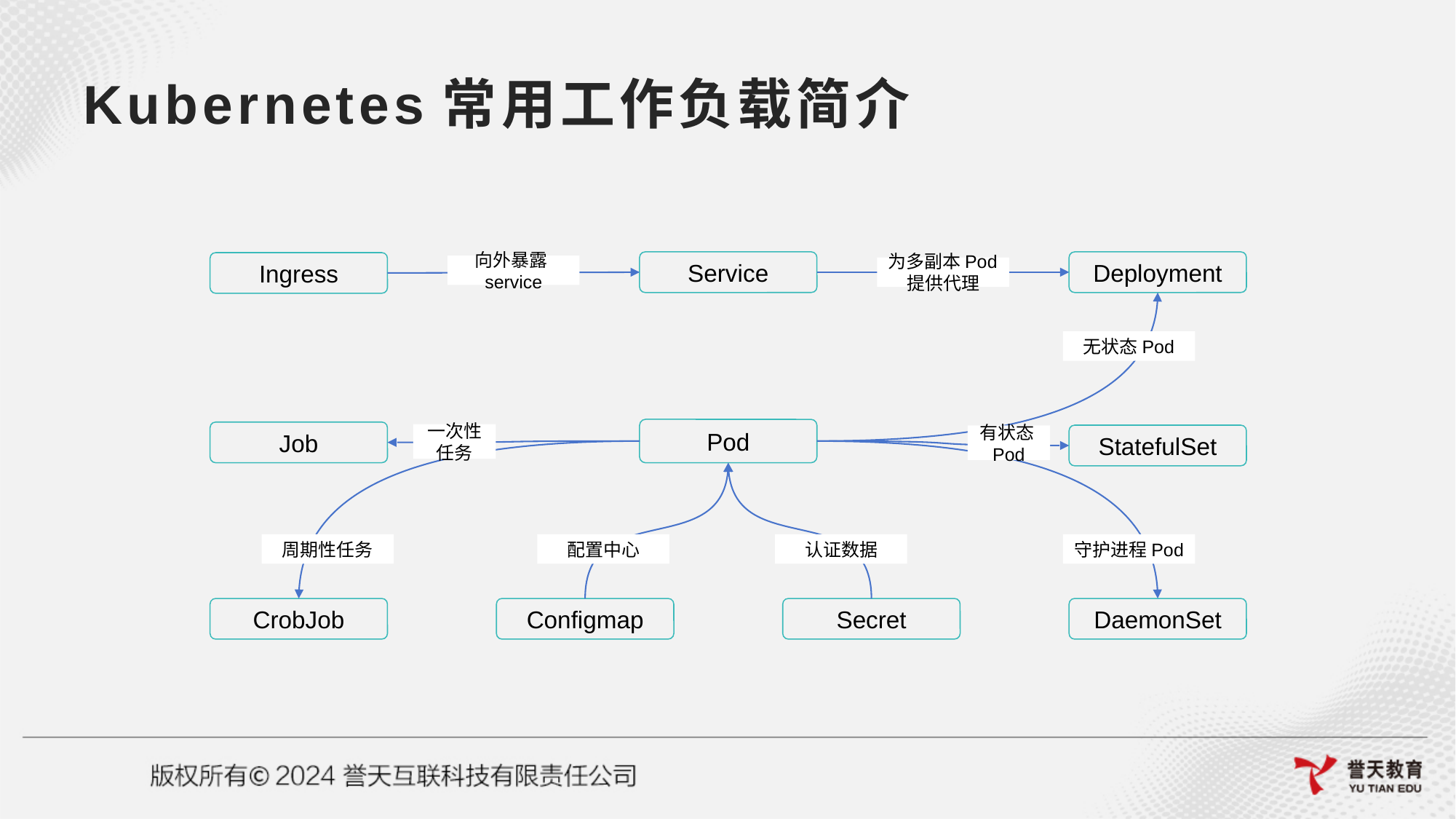

# Kubernetes常用工作负载简介
Service
Deployment
Ingress
向外暴露service
为多副本Pod提供代理
无状态Pod
Pod
Job
一次性
任务
StatefulSet
有状态Pod
周期性任务
配置中心
认证数据
守护进程Pod
CrobJob
Configmap
Secret
DaemonSet